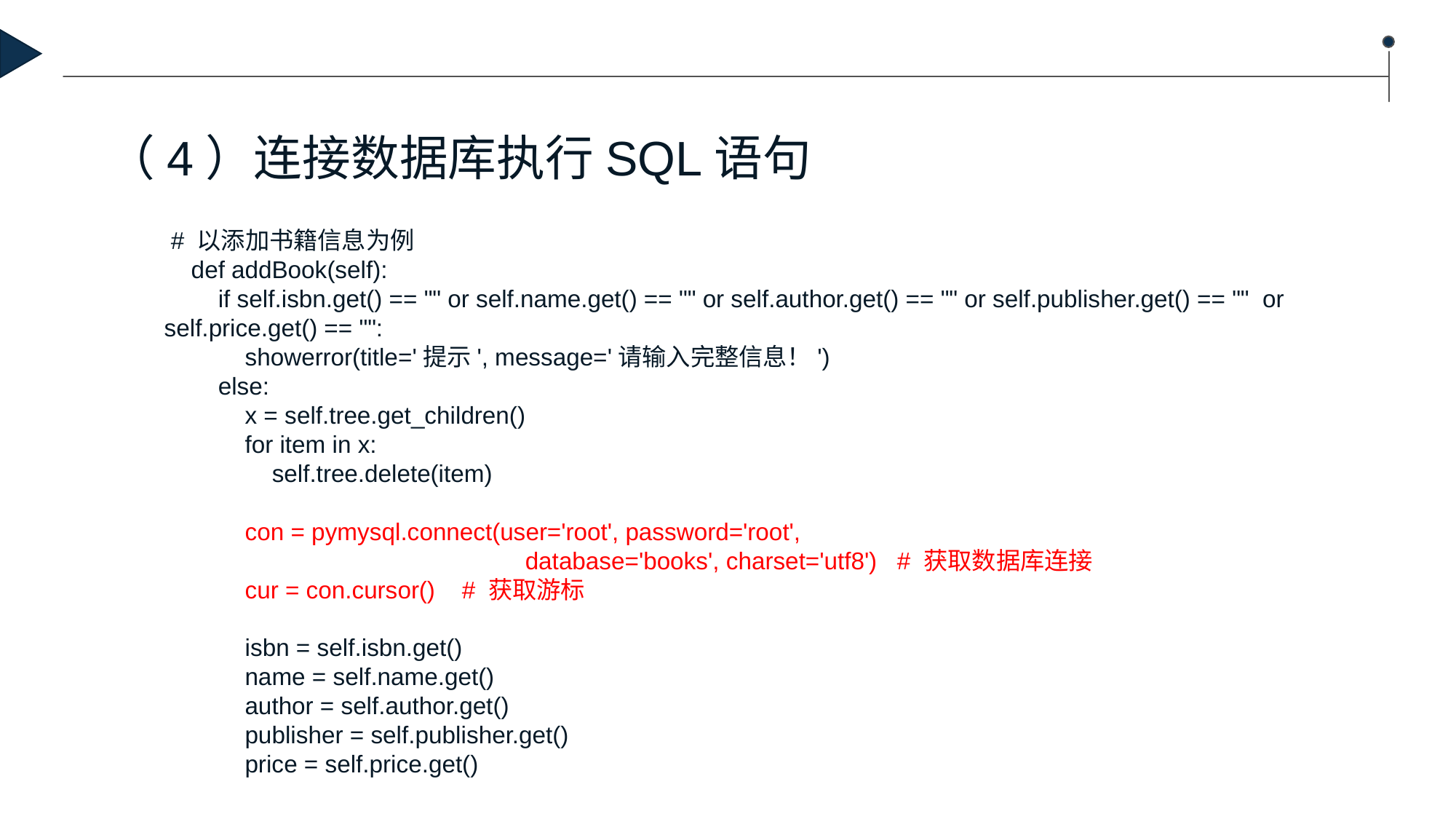

（4）连接数据库执行SQL语句
 # 以添加书籍信息为例
    def addBook(self):
        if self.isbn.get() == "" or self.name.get() == "" or self.author.get() == "" or self.publisher.get() == ""  or self.price.get() == "":
            showerror(title='提示', message='请输入完整信息！')
        else:
            x = self.tree.get_children()
            for item in x:
                self.tree.delete(item)

            con = pymysql.connect(user='root', password='root',
			     database='books', charset='utf8')   # 获取数据库连接
            cur = con.cursor()    # 获取游标

            isbn = self.isbn.get()
            name = self.name.get()
            author = self.author.get()
            publisher = self.publisher.get()
            price = self.price.get()